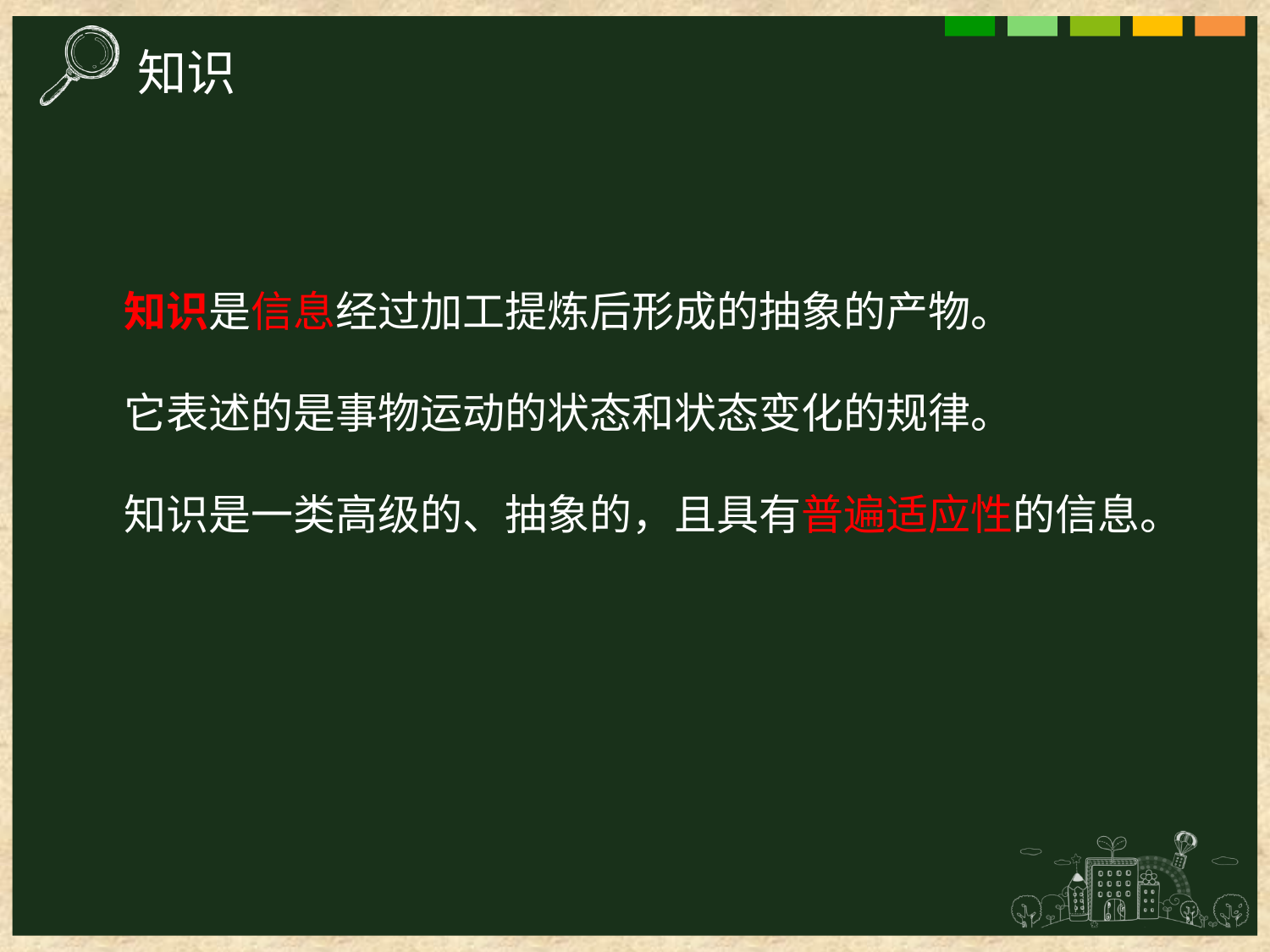

知识
    知识是信息经过加工提炼后形成的抽象的产物。
    它表述的是事物运动的状态和状态变化的规律。
    知识是一类高级的、抽象的，且具有普遍适应性的信息。